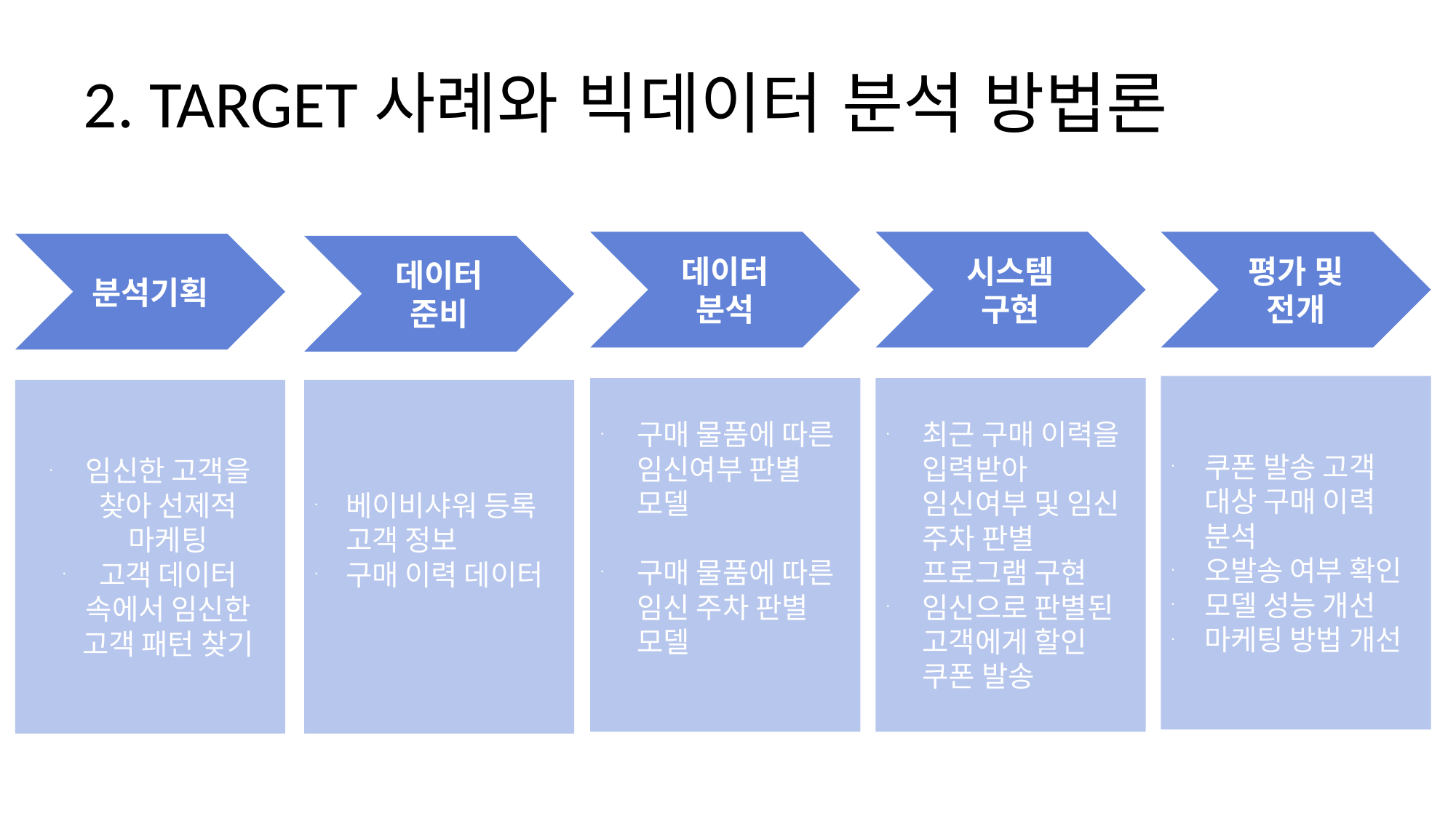

# 2. TARGET사례와 빅데이터 분석 방법론
데이터 분석
시스템 구현
평가 및 전개
분석기획
데이터 준비
쿠폰 발송 고객 대상 구매 이력 분석
오발송 여부 확인
모델 성능 개선
마케팅 방법 개선
구매 물품에 따른 임신여부 판별 모델

구매 물품에 따른 임신 주차 판별 모델

최근 구매 이력을 입력받아 임신여부 및 임신 주차 판별 프로그램 구현
임신으로 판별된 고객에게 할인 쿠폰 발송
임신한 고객을 찾아 선제적 마케팅
고객 데이터 속에서 임신한 고객 패턴 찾기
베이비샤워 등록 고객 정보
구매 이력 데이터